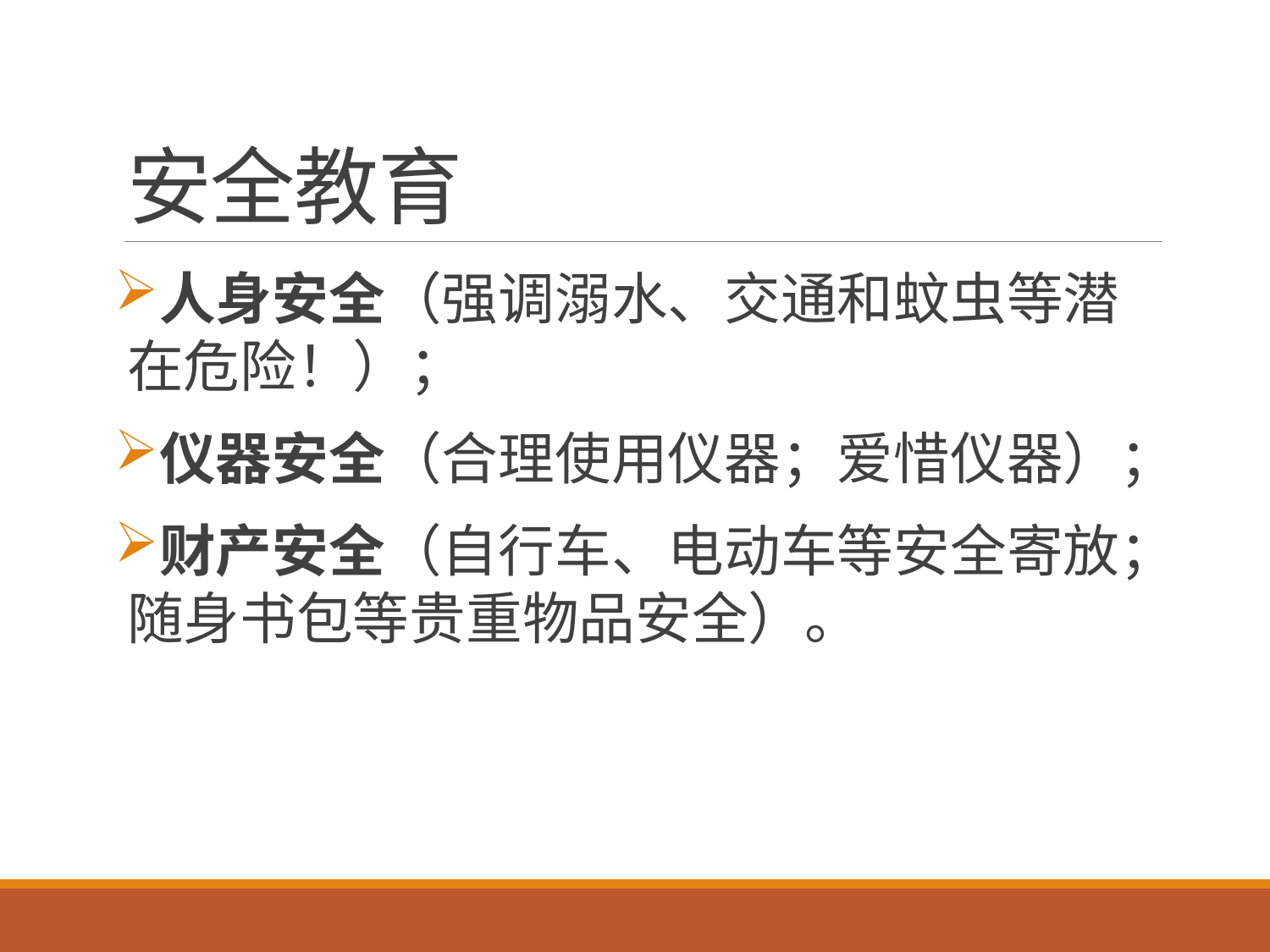

# 安全教育
人身安全（强调溺水、交通和蚊虫等潜在危险！）；
仪器安全（合理使用仪器；爱惜仪器）；
财产安全（自行车、电动车等安全寄放；随身书包等贵重物品安全）。